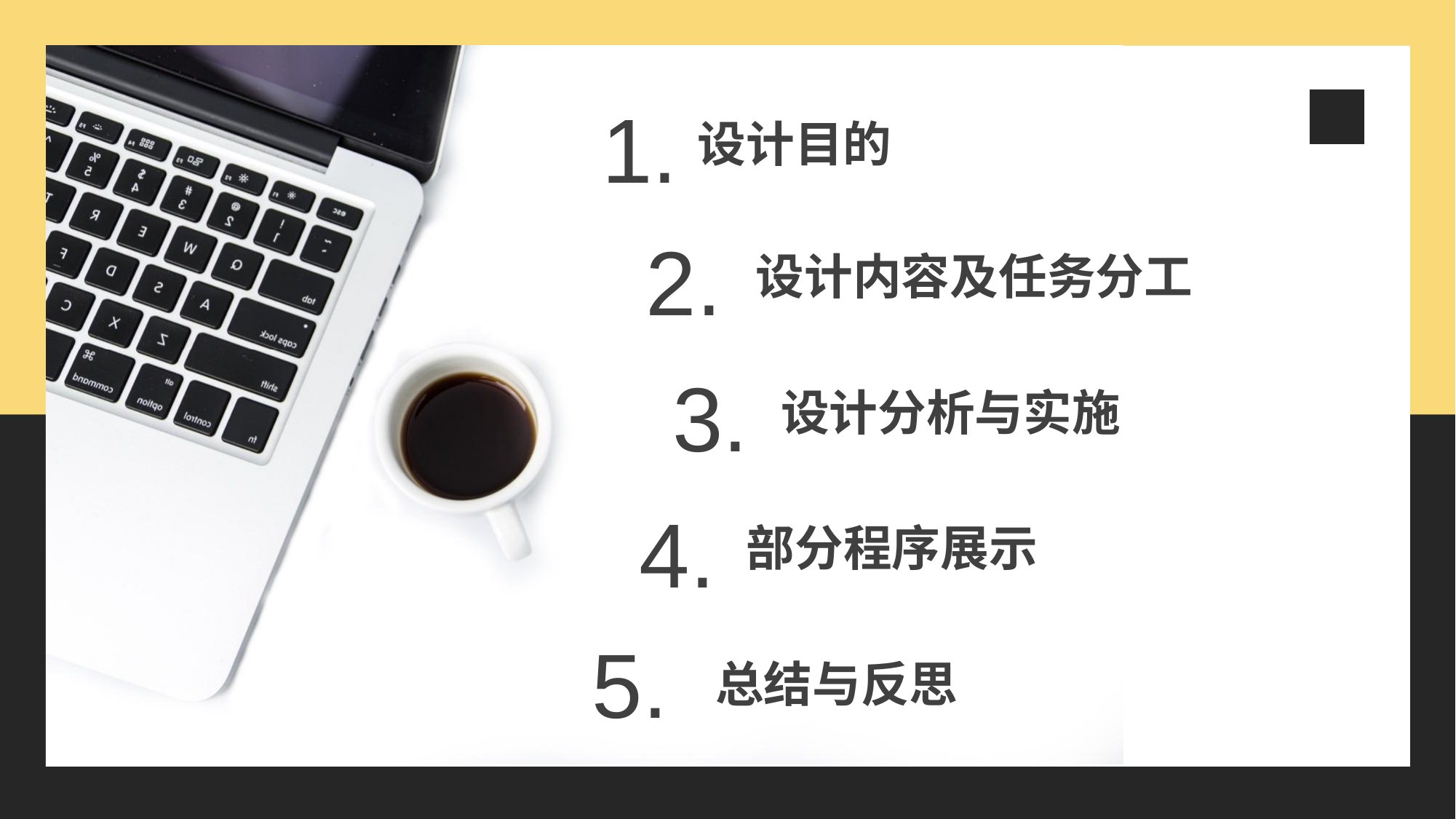

1.
设计目的

2.
设计内容及任务分工
3.
设计分析与实施
4.
部分程序展示
5.
总结与反思